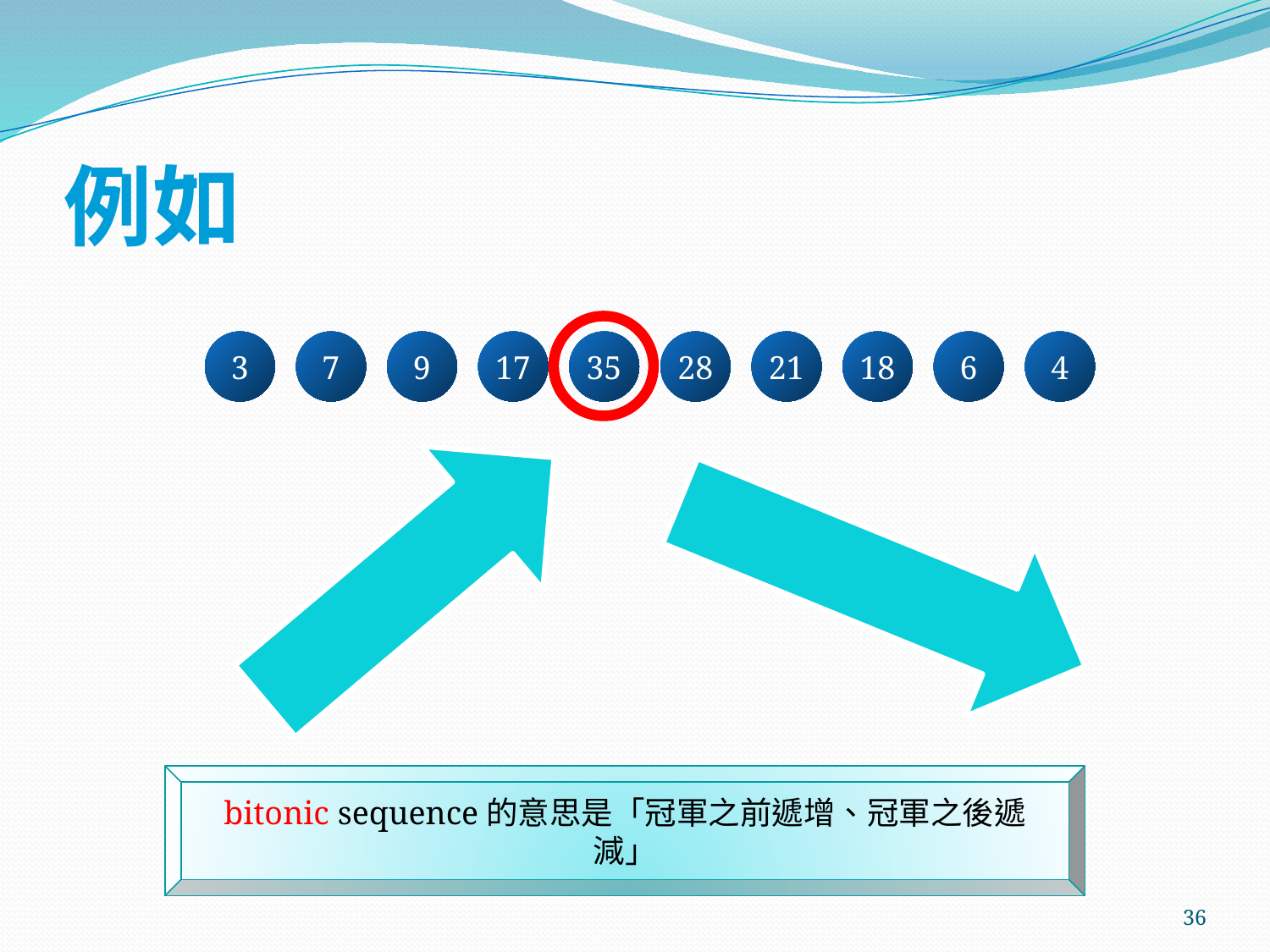

# 例如

3
7
9
17
35
28
21
18
6
4

bitonic sequence的意思是「冠軍之前遞增、冠軍之後遞減」
36